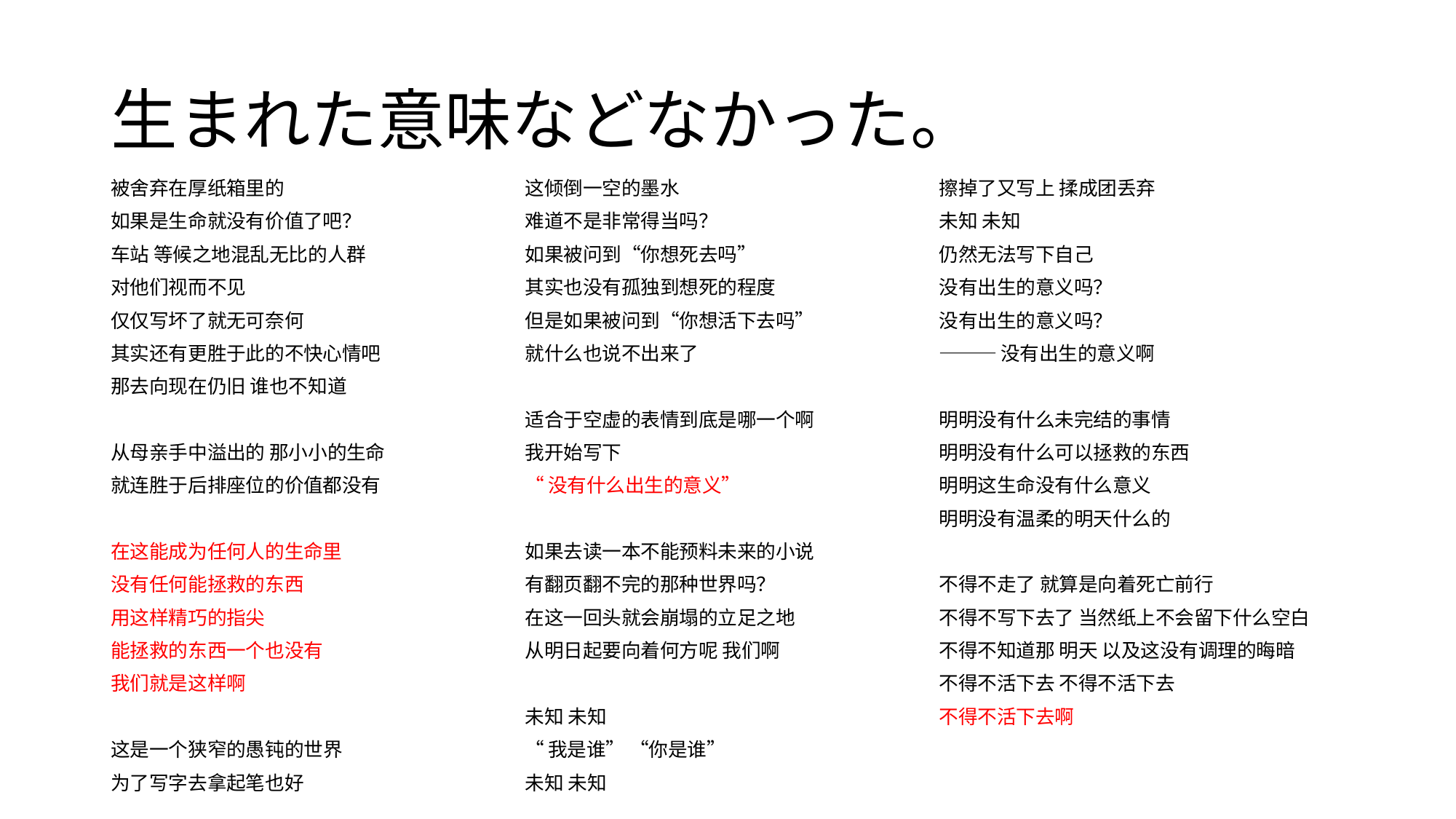

# 生まれた意味などなかった。
被舍弃在厚纸箱里的
如果是生命就没有价值了吧？
车站 等候之地混乱无比的人群
对他们视而不见
仅仅写坏了就无可奈何
其实还有更胜于此的不快心情吧
那去向现在仍旧 谁也不知道

从母亲手中溢出的 那小小的生命
就连胜于后排座位的价值都没有

在这能成为任何人的生命里
没有任何能拯救的东西
用这样精巧的指尖
能拯救的东西一个也没有
我们就是这样啊

这是一个狭窄的愚钝的世界
为了写字去拿起笔也好
这倾倒一空的墨水
难道不是非常得当吗？
如果被问到“你想死去吗”
其实也没有孤独到想死的程度
但是如果被问到“你想活下去吗”
就什么也说不出来了

适合于空虚的表情到底是哪一个啊
我开始写下
“没有什么出生的意义”

如果去读一本不能预料未来的小说
有翻页翻不完的那种世界吗？
在这一回头就会崩塌的立足之地
从明日起要向着何方呢 我们啊

未知 未知
“我是谁” “你是谁”
未知 未知
擦掉了又写上 揉成团丢弃
未知 未知
仍然无法写下自己
没有出生的意义吗？
没有出生的意义吗？
———没有出生的意义啊

明明没有什么未完结的事情
明明没有什么可以拯救的东西
明明这生命没有什么意义
明明没有温柔的明天什么的

不得不走了 就算是向着死亡前行
不得不写下去了 当然纸上不会留下什么空白
不得不知道那 明天 以及这没有调理的晦暗
不得不活下去 不得不活下去
不得不活下去啊